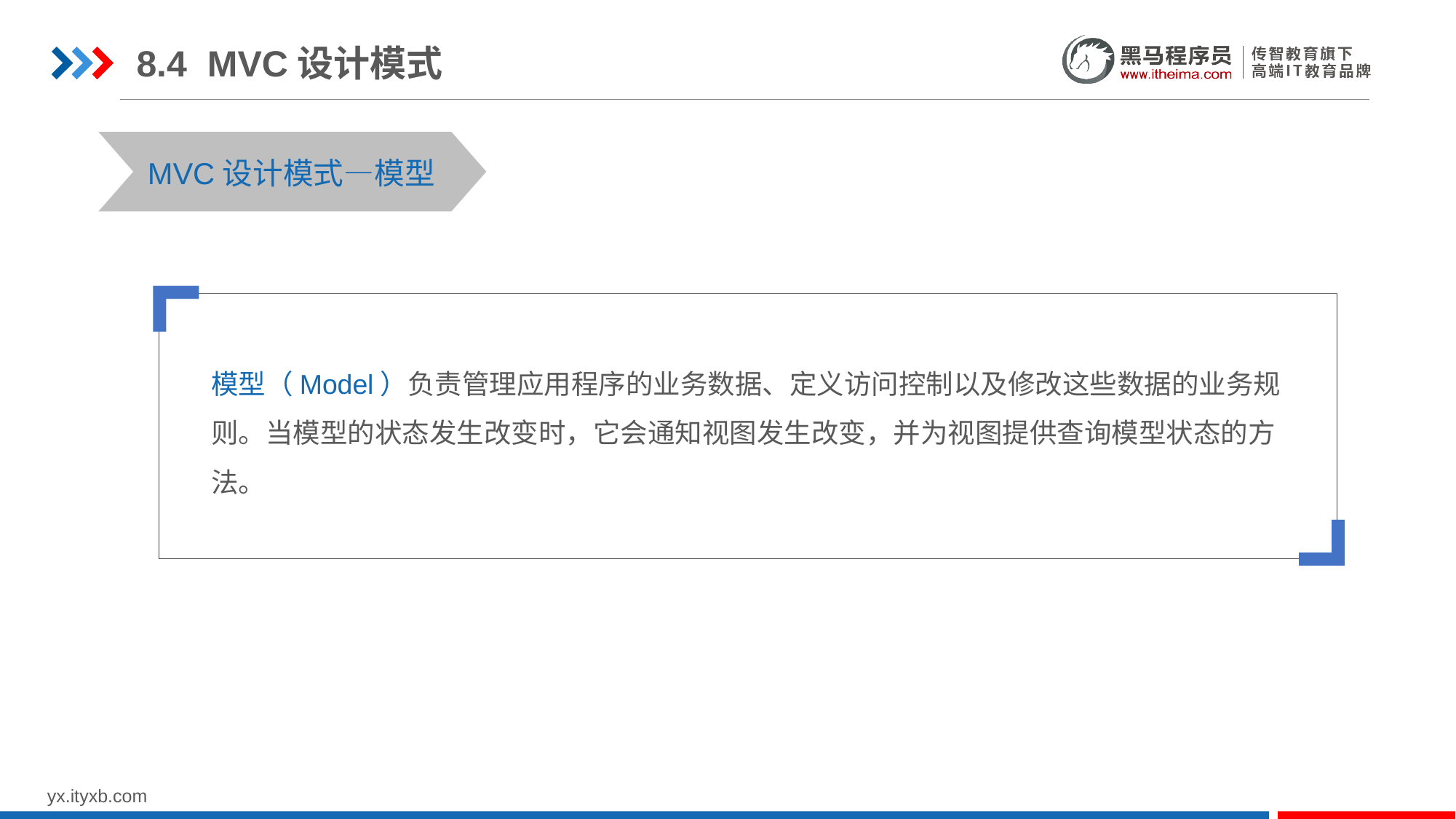

8.4  MVC设计模式

MVC设计模式—模型

模型（Model）负责管理应用程序的业务数据、定义访问控制以及修改这些数据的业务规则。当模型的状态发生改变时，它会通知视图发生改变，并为视图提供查询模型状态的方法。